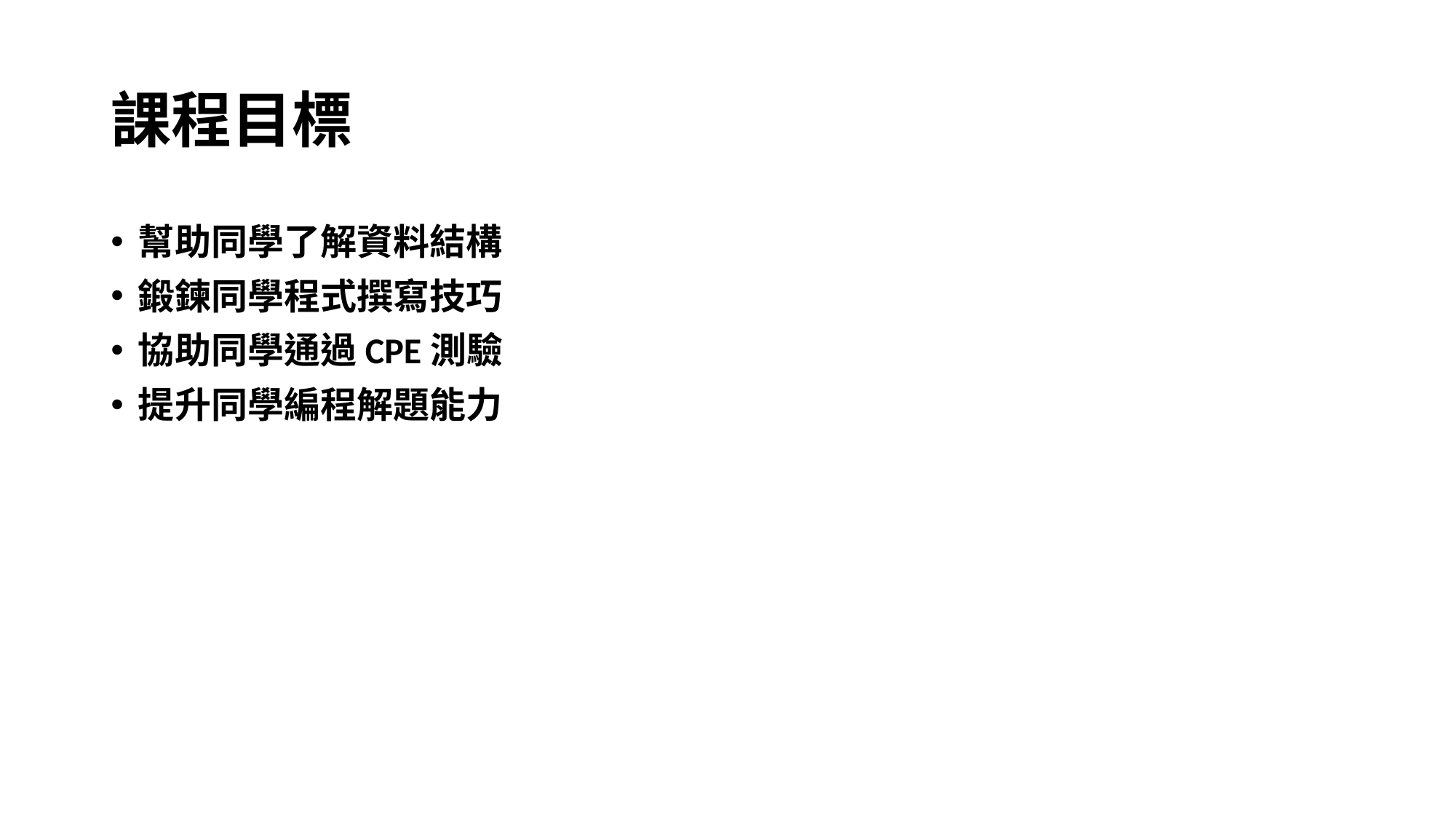

# 課程目標
幫助同學了解資料結構
鍛鍊同學程式撰寫技巧
協助同學通過CPE測驗
提升同學編程解題能力